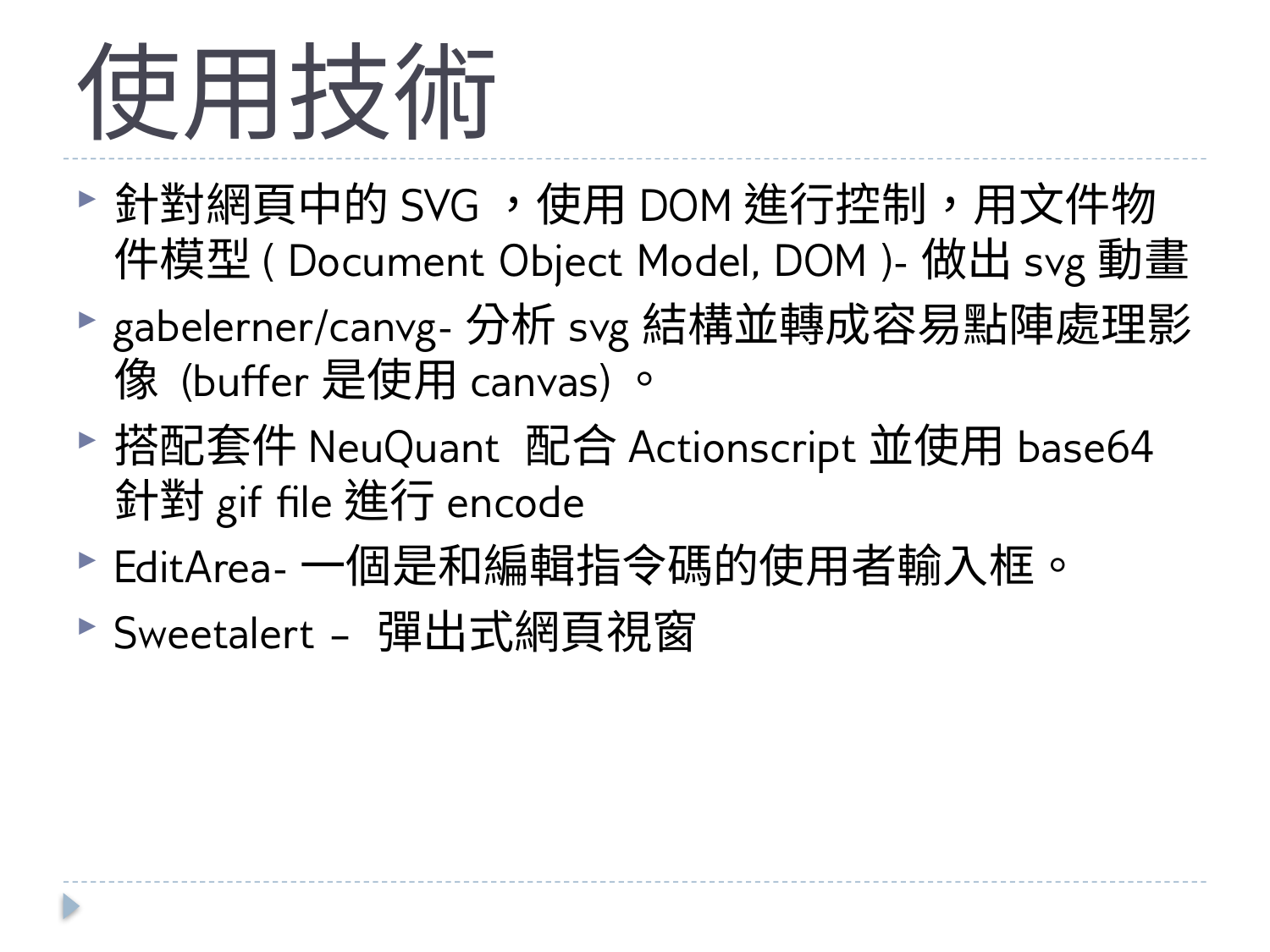

# 使用技術
針對網頁中的SVG，使用DOM進行控制，用文件物件模型( Document Object Model, DOM )-做出svg動畫
gabelerner/canvg-分析svg結構並轉成容易點陣處理影像 (buffer是使用canvas)。
搭配套件NeuQuant 配合Actionscript並使用base64針對gif file進行encode
EditArea-一個是和編輯指令碼的使用者輸入框。
Sweetalert – 彈出式網頁視窗